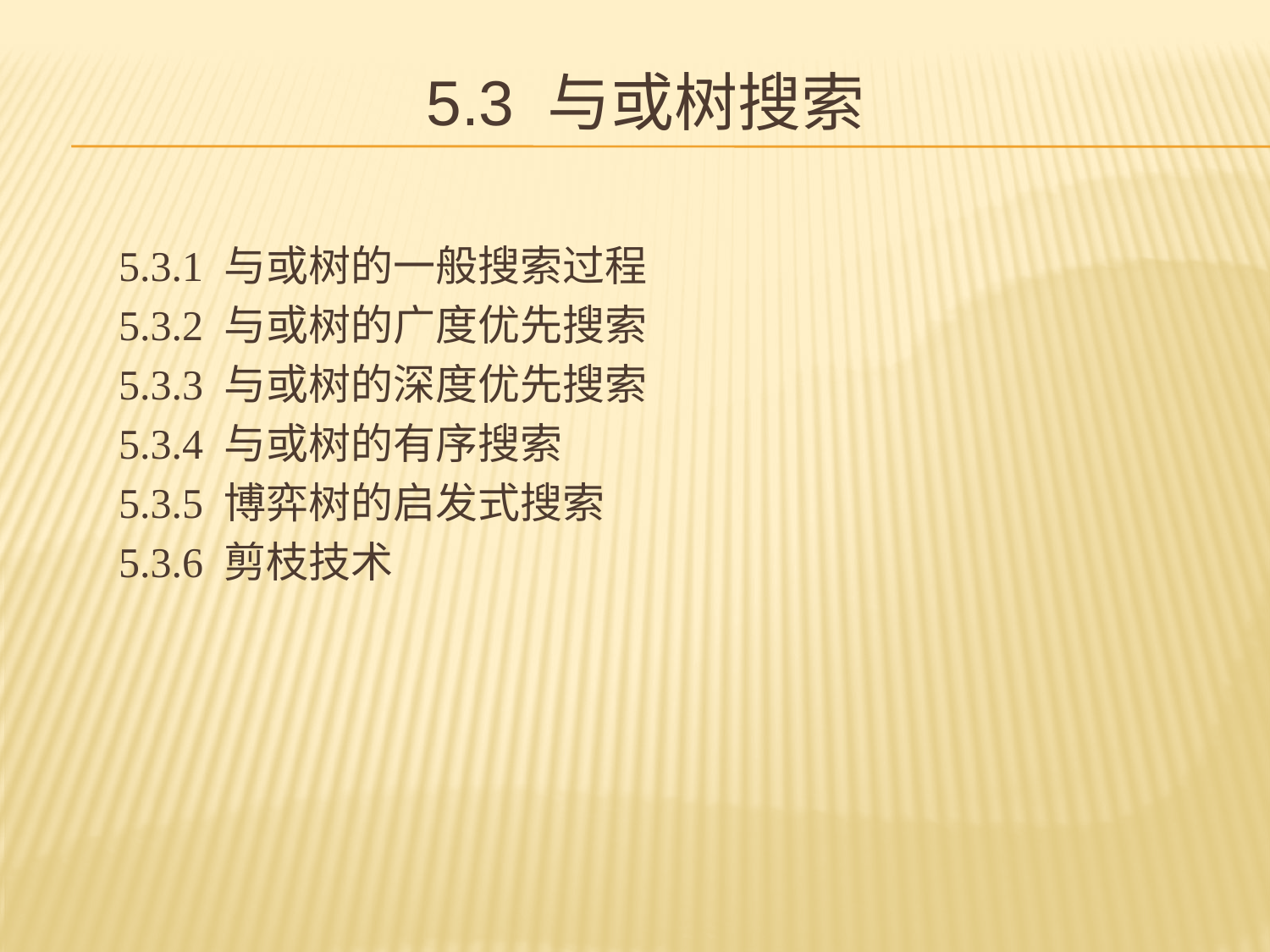

# 5.3 与或树搜索
5.3.1 与或树的一般搜索过程
5.3.2 与或树的广度优先搜索
5.3.3 与或树的深度优先搜索
5.3.4 与或树的有序搜索
5.3.5 博弈树的启发式搜索
5.3.6 剪枝技术
44